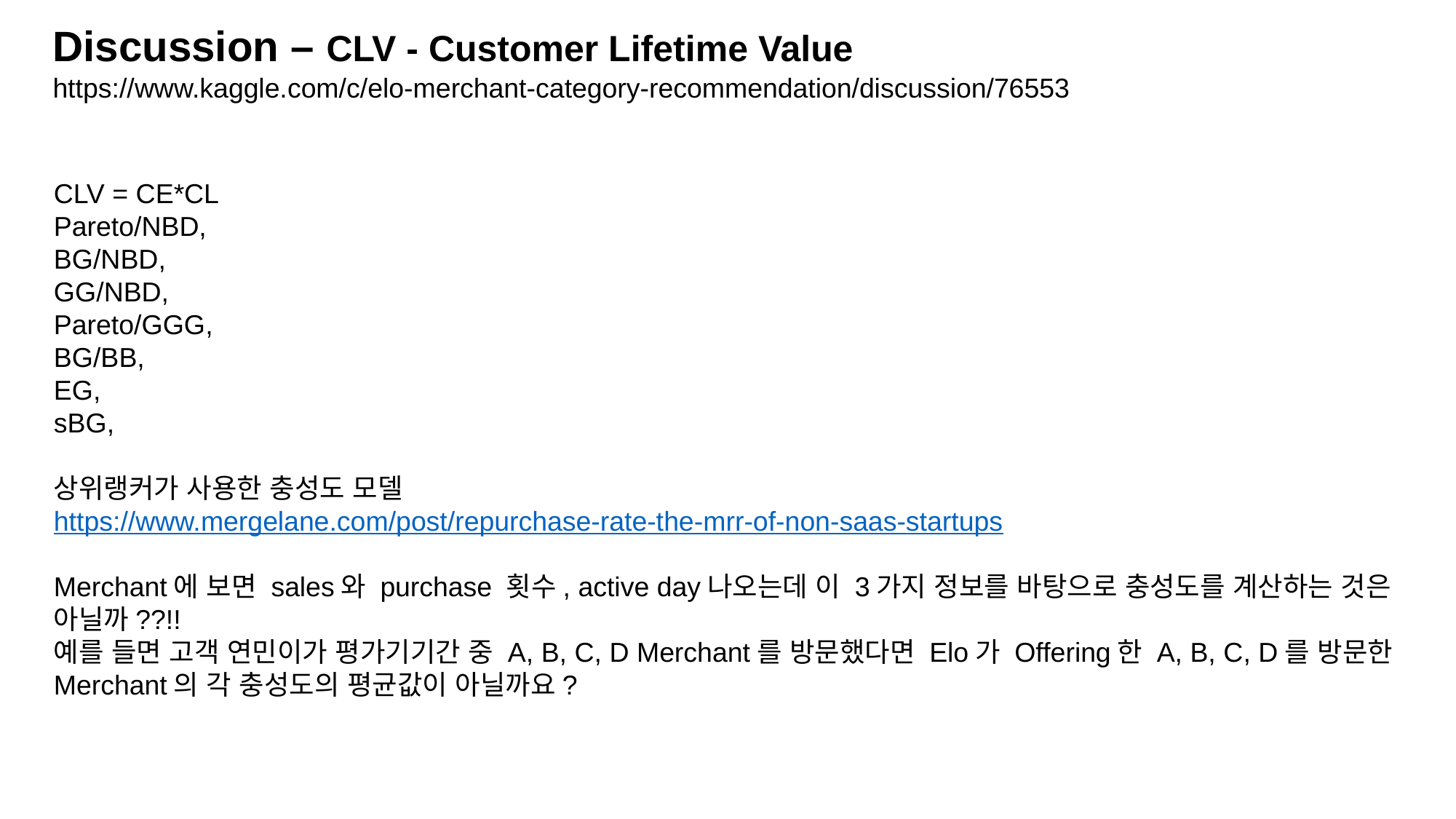

Discussion – CLV - Customer Lifetime Value
https://www.kaggle.com/c/elo-merchant-category-recommendation/discussion/76553
CLV = CE*CL
Pareto/NBD,
BG/NBD,
GG/NBD,
Pareto/GGG,
BG/BB,
EG,
sBG,

상위랭커가 사용한 충성도 모델
https://www.mergelane.com/post/repurchase-rate-the-mrr-of-non-saas-startups

Merchant에 보면 sales와 purchase 횟수, active day나오는데 이 3가지 정보를 바탕으로 충성도를 계산하는 것은 아닐까??!!
예를 들면 고객 연민이가 평가기기간 중 A, B, C, D Merchant를 방문했다면 Elo가 Offering한 A, B, C, D를 방문한 Merchant의 각 충성도의 평균값이 아닐까요?